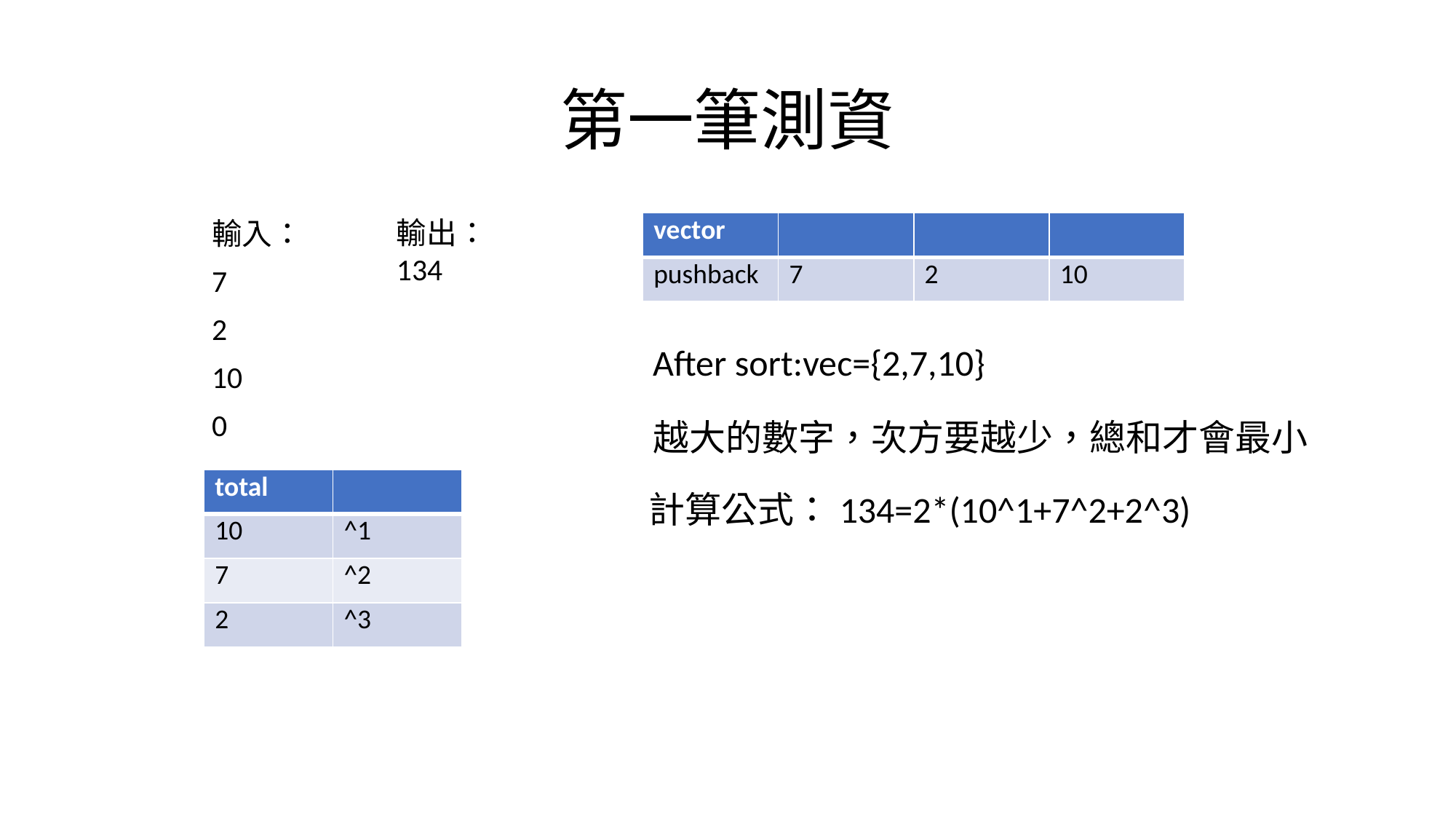

# 第一筆測資
輸出：
134
輸入：
7
2
10
0

| vector |  |  |  |
| --- | --- | --- | --- |
| pushback | 7 | 2 | 10 |
After sort:vec={2,7,10}
越大的數字，次方要越少，總和才會最小
| total |  |
| --- | --- |
| 10 | ^1 |
| 7 | ^2 |
| 2 | ^3 |
計算公式：134=2*(10^1+7^2+2^3)